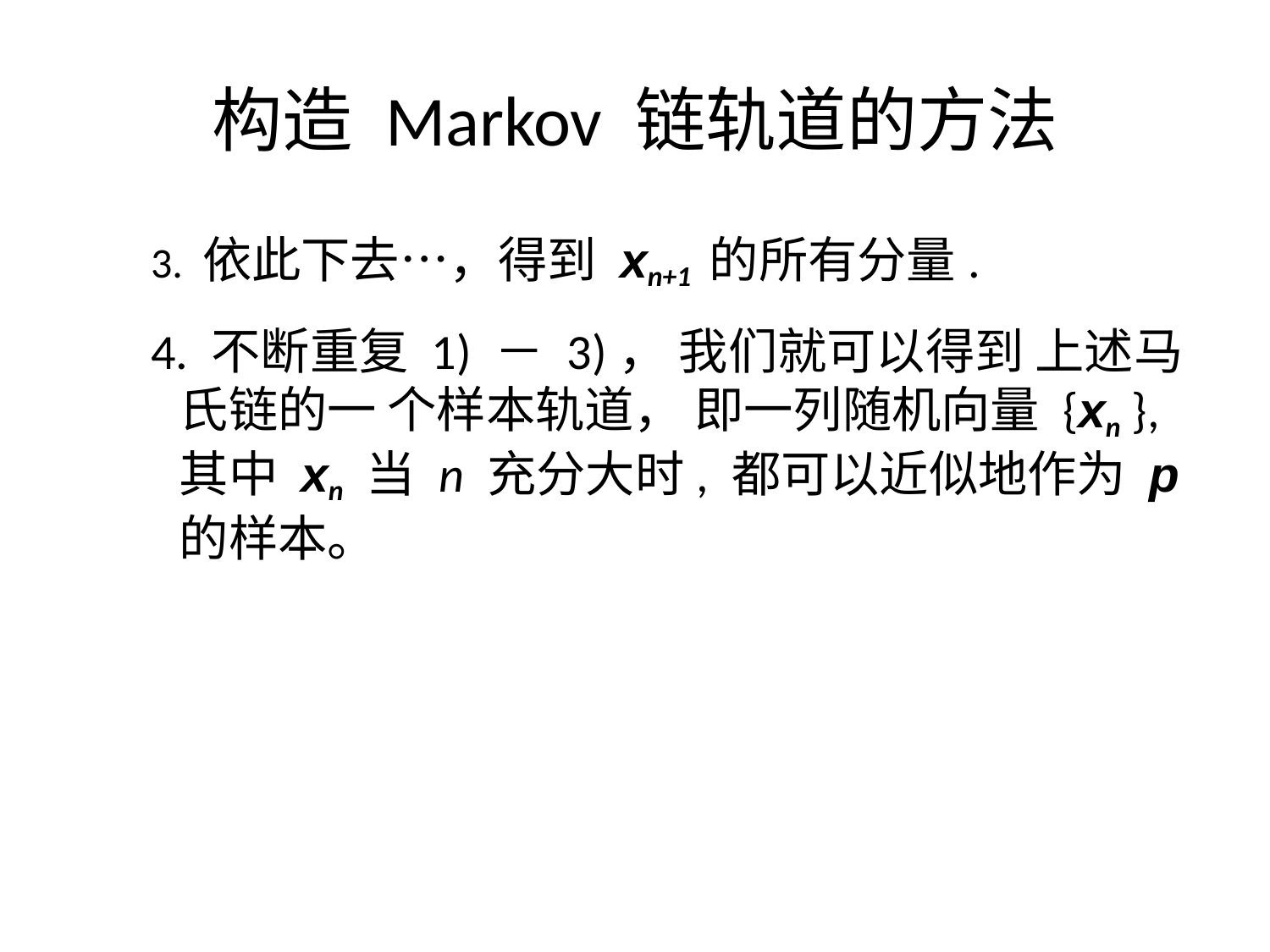

# 构造 Markov 链轨道的方法
 3. 依此下去…，得到 xn+1 的所有分量.

 4. 不断重复 1) － 3)， 我们就可以得到 上述马氏链的一 个样本轨道， 即一列随机向量 {xn }, 其中 xn 当 n 充分大时, 都可以近似地作为 p 的样本。